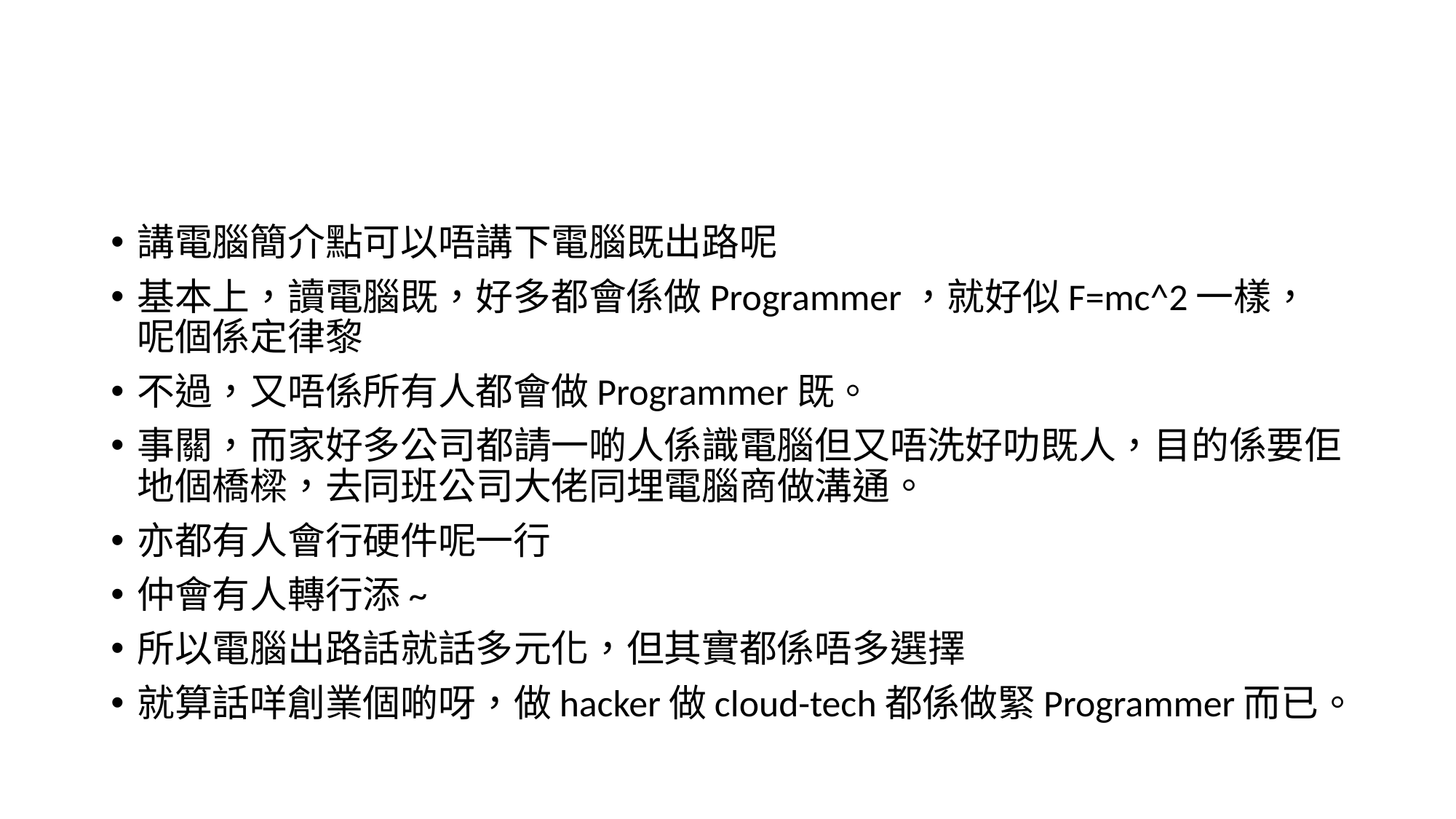

#
講電腦簡介點可以唔講下電腦既出路呢
基本上，讀電腦既，好多都會係做Programmer，就好似F=mc^2一樣，呢個係定律黎
不過，又唔係所有人都會做Programmer既。
事關，而家好多公司都請一啲人係識電腦但又唔洗好叻既人，目的係要佢地個橋樑，去同班公司大佬同埋電腦商做溝通。
亦都有人會行硬件呢一行
仲會有人轉行添~
所以電腦出路話就話多元化，但其實都係唔多選擇
就算話咩創業個啲呀，做hacker做cloud-tech都係做緊Programmer而已。